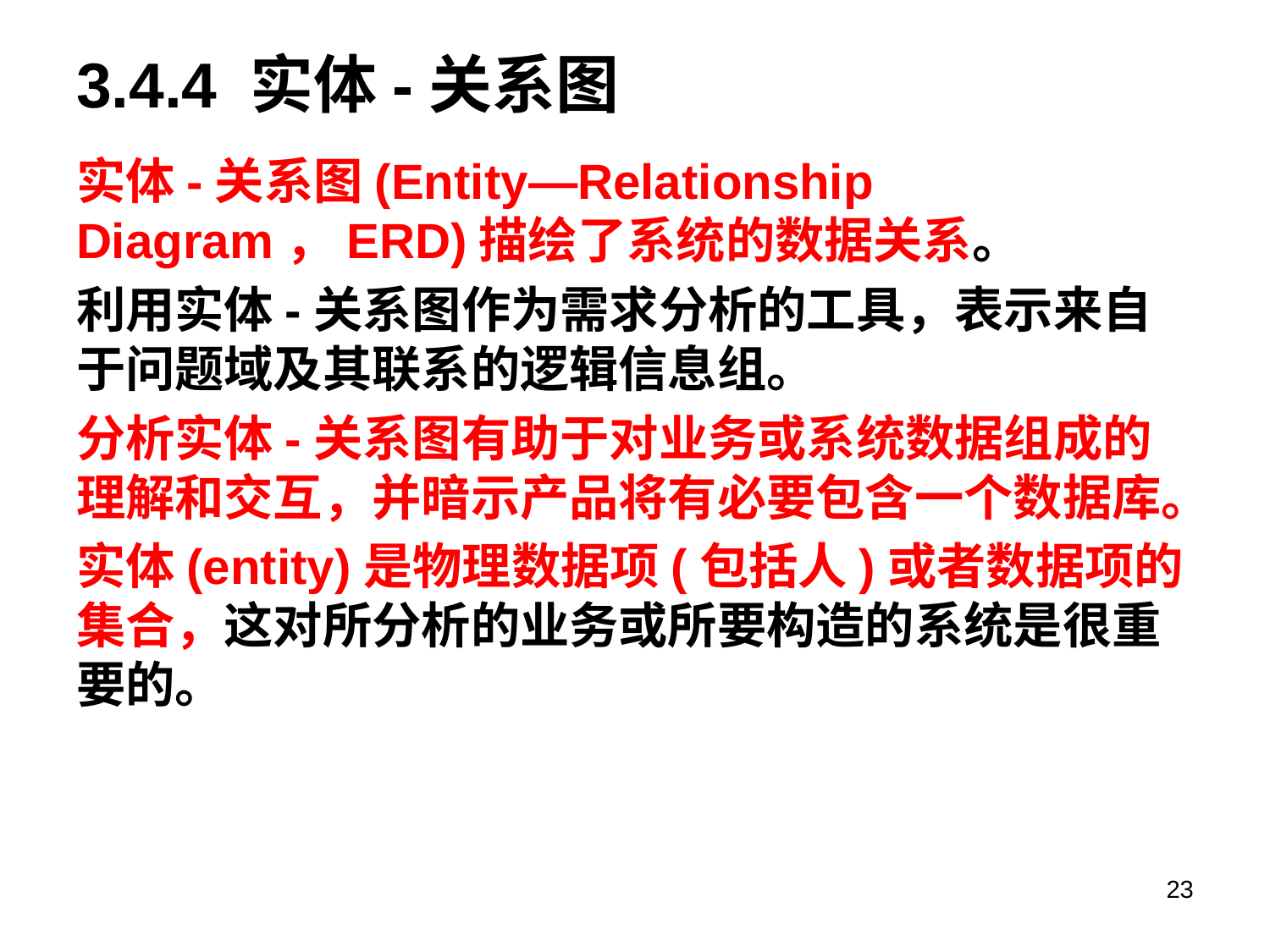

# 3.4.4 实体-关系图
实体-关系图(Entity—Relationship Diagram，ERD)描绘了系统的数据关系。
利用实体-关系图作为需求分析的工具，表示来自于问题域及其联系的逻辑信息组。
分析实体-关系图有助于对业务或系统数据组成的理解和交互，并暗示产品将有必要包含一个数据库。
实体(entity)是物理数据项(包括人)或者数据项的集合，这对所分析的业务或所要构造的系统是很重要的。
23